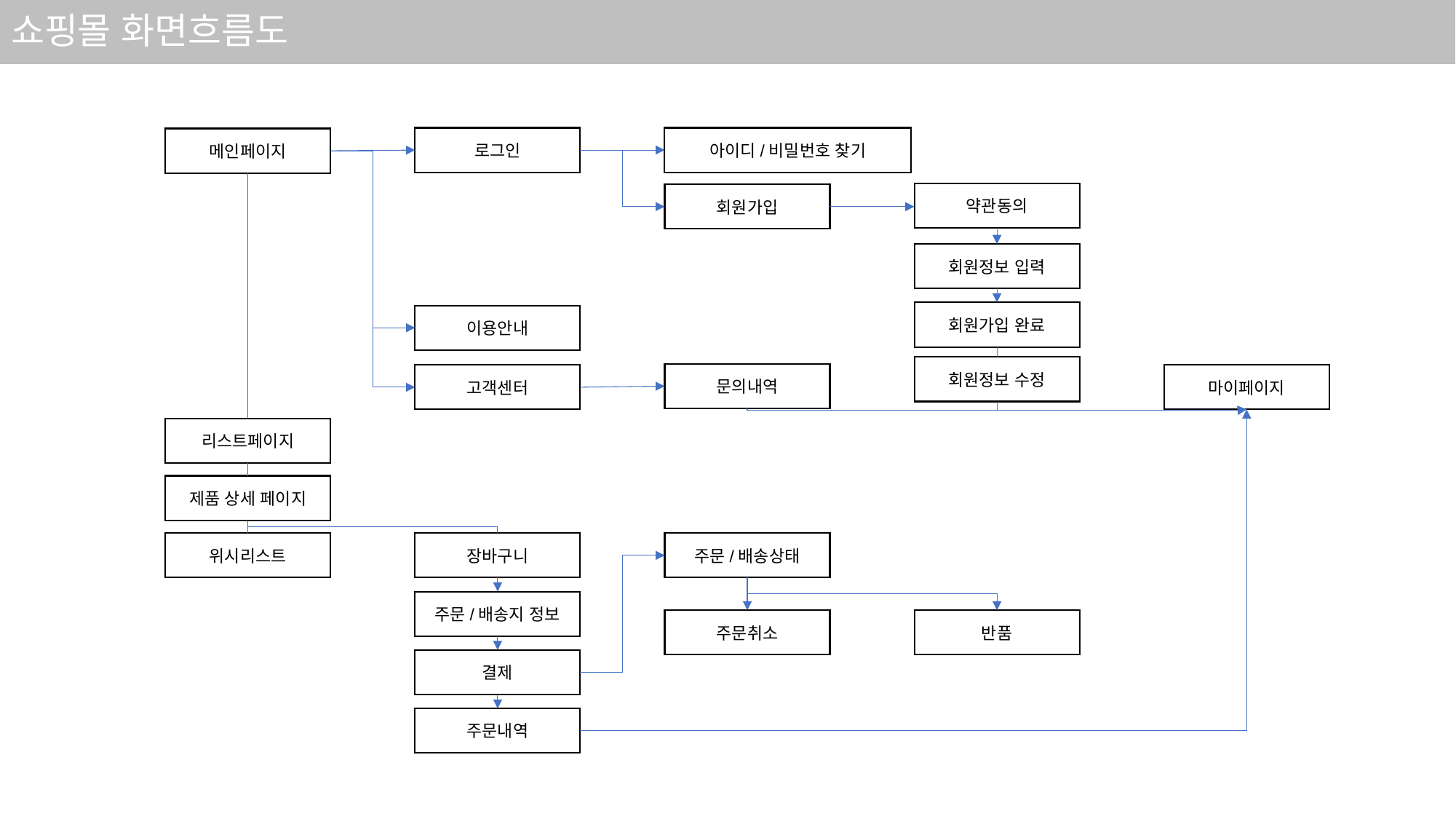

# 쇼핑몰 화면흐름도
로그인
아이디/비밀번호 찾기
메인페이지
약관동의
회원가입
회원정보 입력
회원가입 완료
이용안내
회원정보 수정
문의내역
고객센터
마이페이지
리스트페이지
제품 상세 페이지
위시리스트
장바구니
주문/배송상태
주문/배송지 정보
주문취소
반품
결제
주문내역